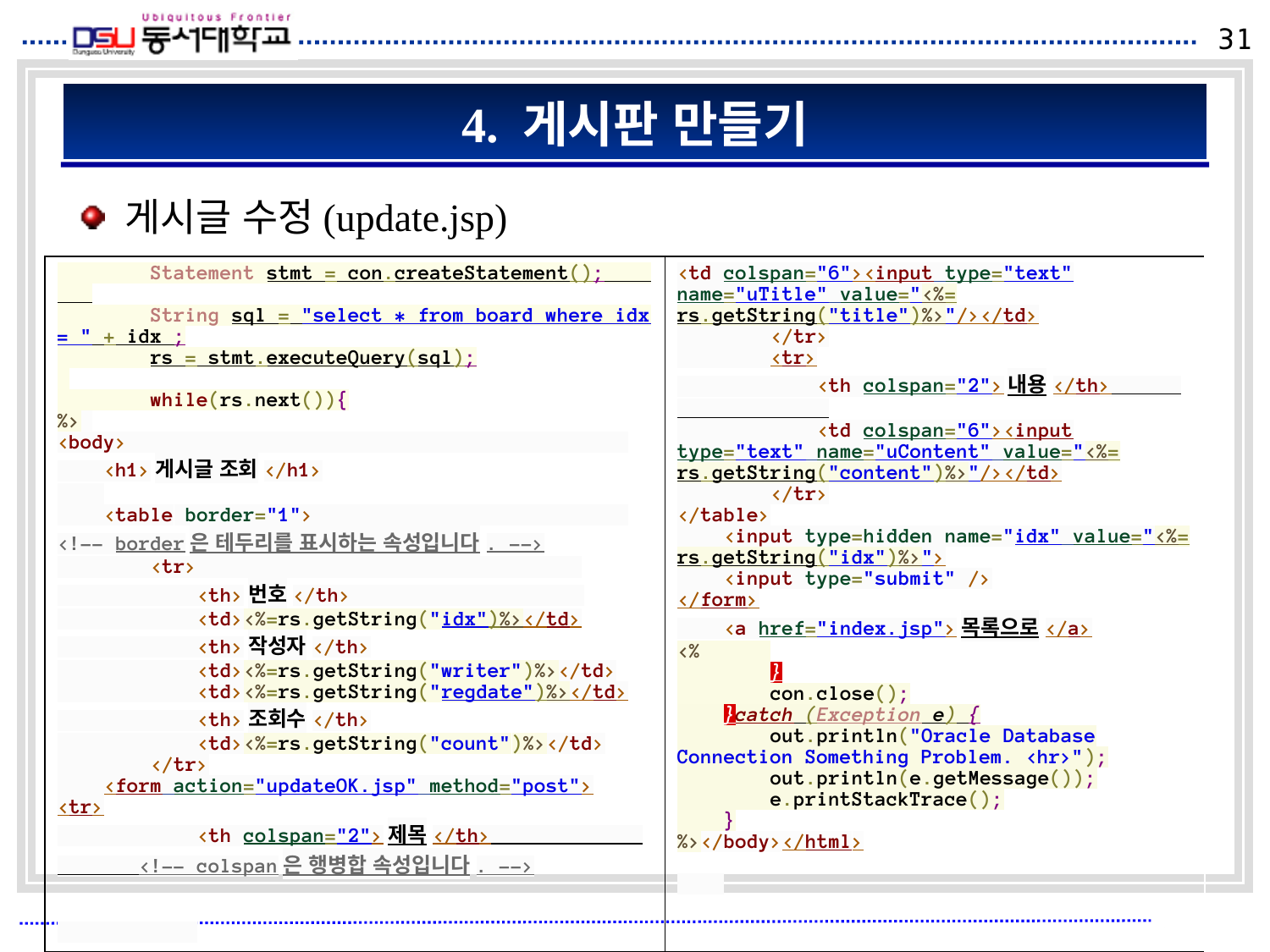

# 4. 게시판 만들기
게시글 수정(update.jsp)

| Statement stmt = con.createStatement(); String sql = "select \* from board where idx = " + idx ; rs = stmt.executeQuery(sql); while(rs.next()){ %> <body> <h1>게시글 조회</h1> <table border="1"> <!-- border은 테두리를 표시하는 속성입니다. --> <tr> <th>번호</th> <td><%=rs.getString("idx")%></td> <th>작성자</th> <td><%=rs.getString("writer")%></td> <td><%=rs.getString("regdate")%></td> <th>조회수</th> <td><%=rs.getString("count")%></td> </tr> <form action="updateOK.jsp" method="post"> <tr> <th colspan="2">제목</th> <!-- colspan은 행병합 속성입니다. --> | <td colspan="6"><input type="text" name="uTitle" value="<%= rs.getString("title")%>"/></td> </tr> <tr> <th colspan="2">내용</th> <td colspan="6"><input type="text" name="uContent" value="<%= rs.getString("content")%>"/></td> </tr> </table> <input type=hidden name="idx" value="<%= rs.getString("idx")%>"> <input type="submit" /> </form> <a href="index.jsp">목록으로</a> <% } con.close(); }catch (Exception e) { out.println("Oracle Database Connection Something Problem. <hr>"); out.println(e.getMessage()); e.printStackTrace(); } %></body></html> |
| --- | --- |